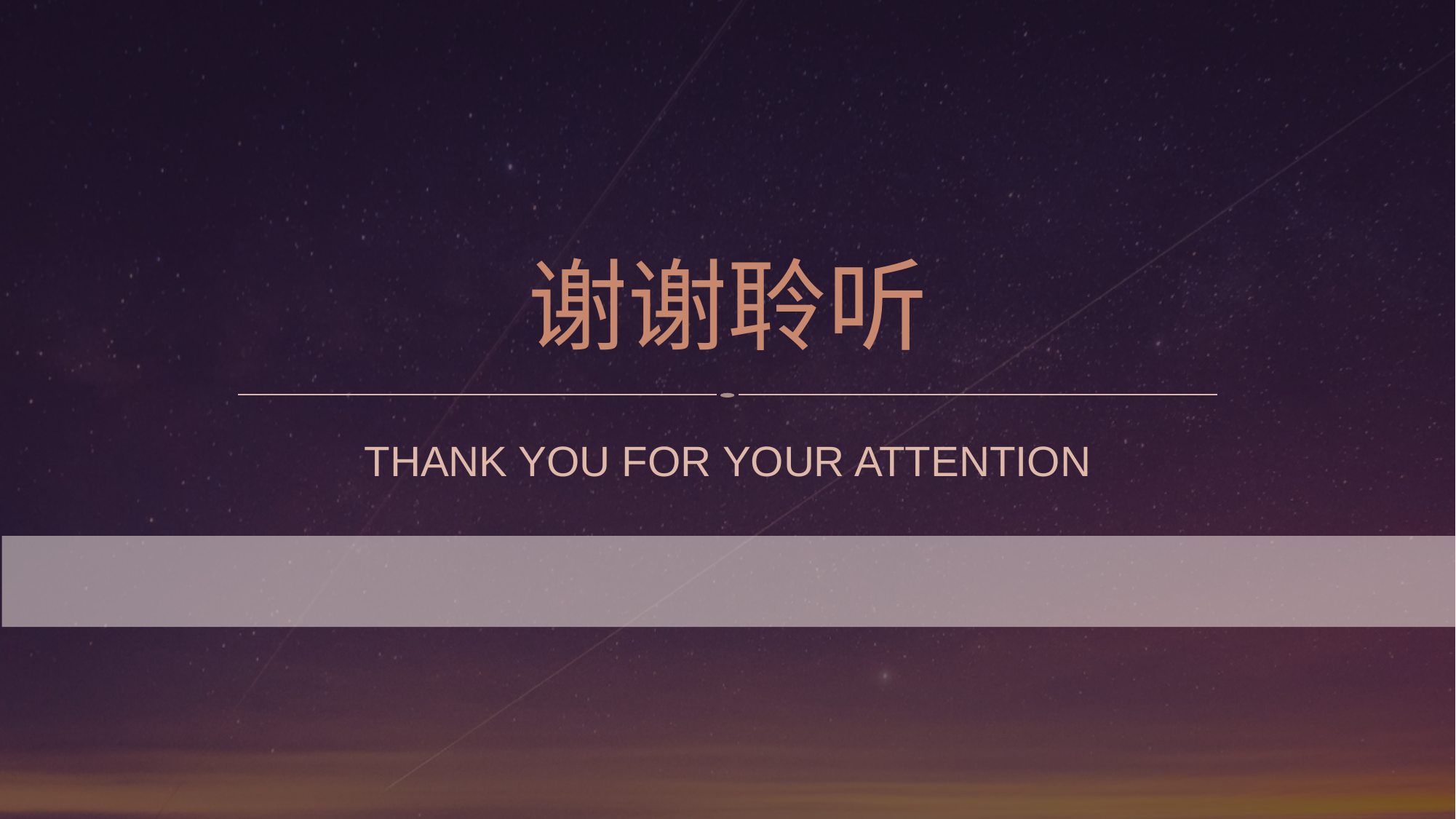

# 谢谢聆听

THANK YOU FOR YOUR ATTENTION